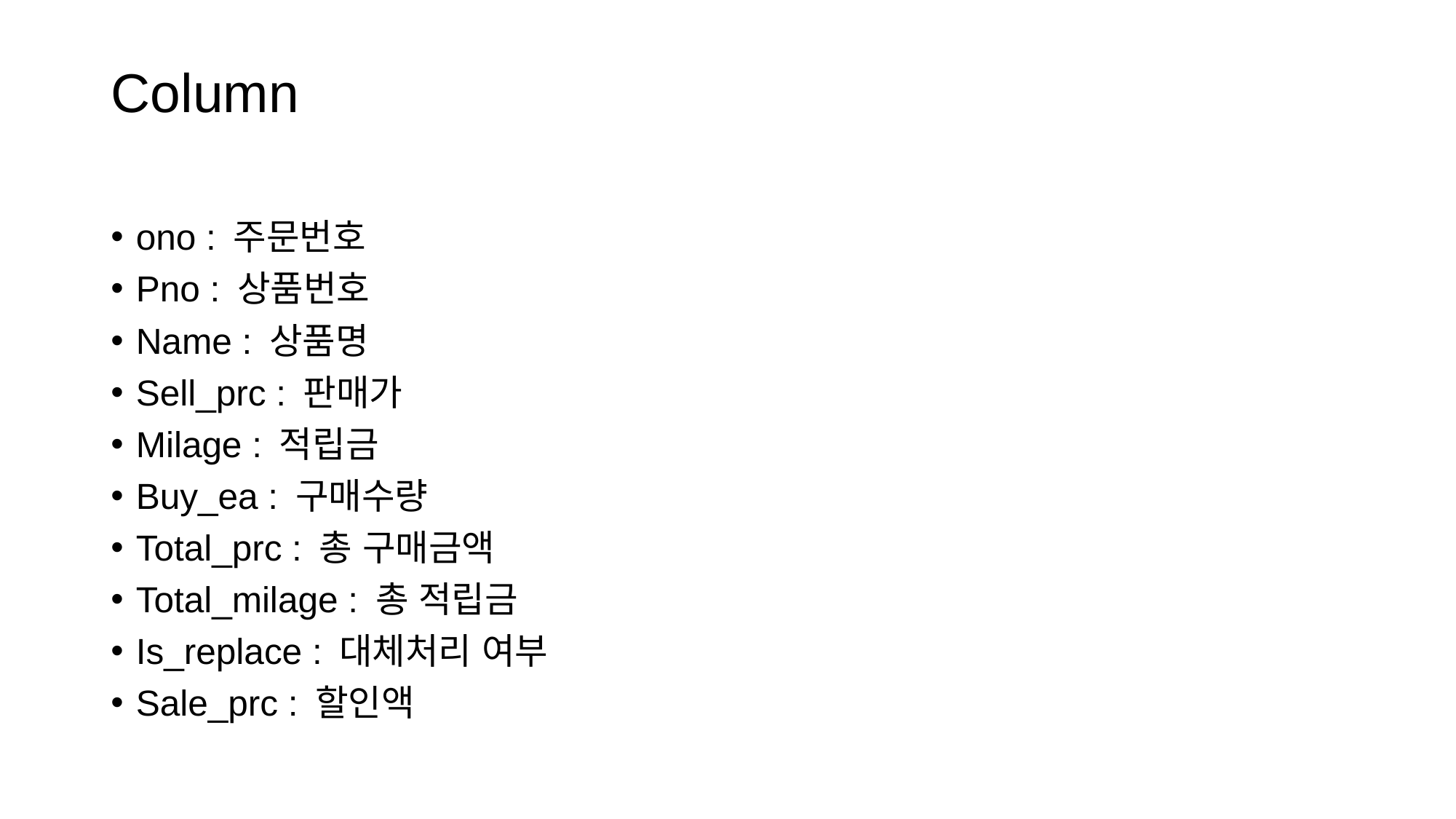

# Column
ono : 주문번호
Pno : 상품번호
Name : 상품명
Sell_prc : 판매가
Milage : 적립금
Buy_ea : 구매수량
Total_prc : 총 구매금액
Total_milage : 총 적립금
Is_replace : 대체처리 여부
Sale_prc : 할인액